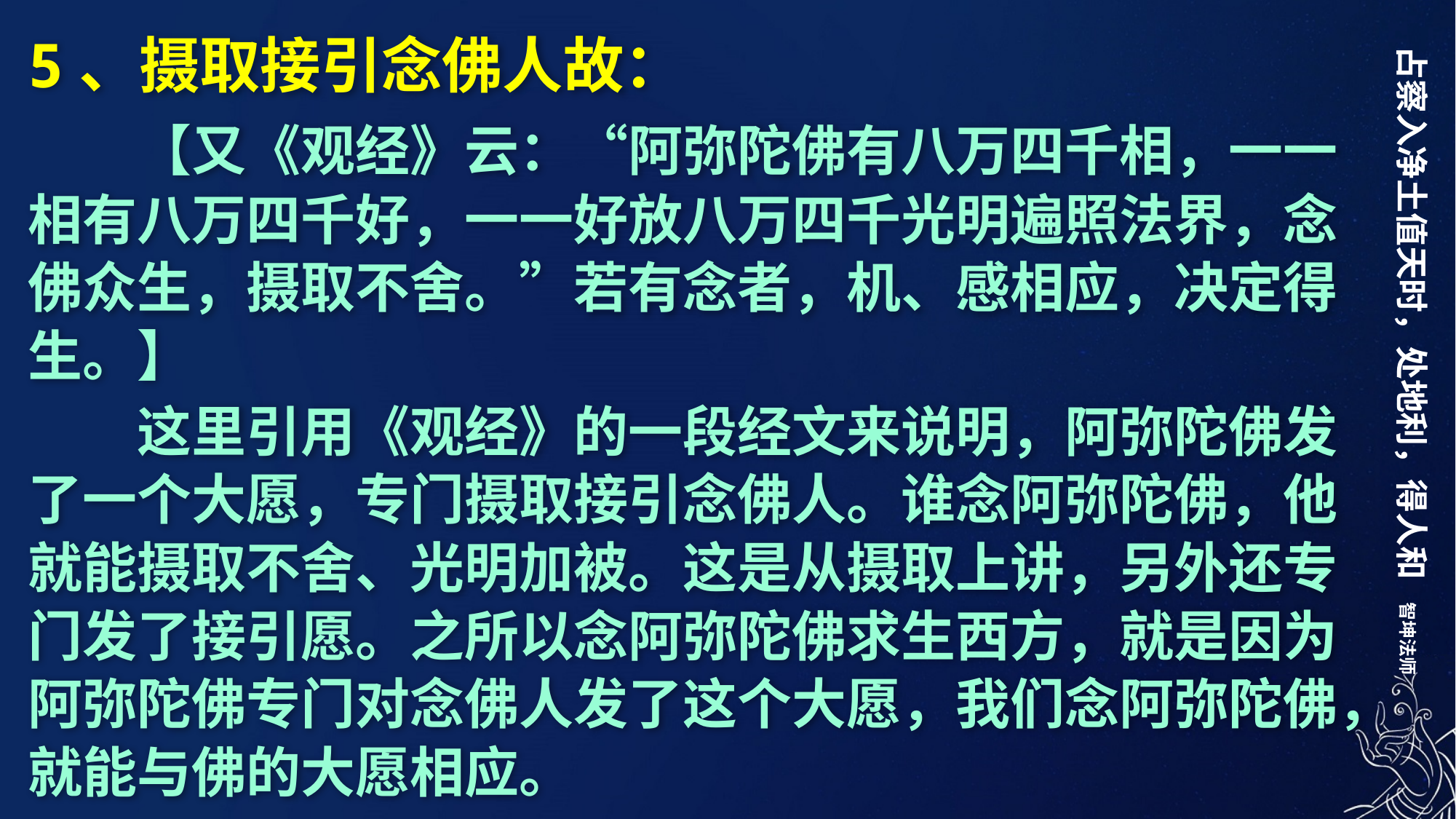

5、摄取接引念佛人故：
	【又《观经》云：“阿弥陀佛有八万四千相，一一相有八万四千好，一一好放八万四千光明遍照法界，念佛众生，摄取不舍。”若有念者，机、感相应，决定得生。】
	这里引用《观经》的一段经文来说明，阿弥陀佛发了一个大愿，专门摄取接引念佛人。谁念阿弥陀佛，他就能摄取不舍、光明加被。这是从摄取上讲，另外还专门发了接引愿。之所以念阿弥陀佛求生西方，就是因为阿弥陀佛专门对念佛人发了这个大愿，我们念阿弥陀佛，就能与佛的大愿相应。